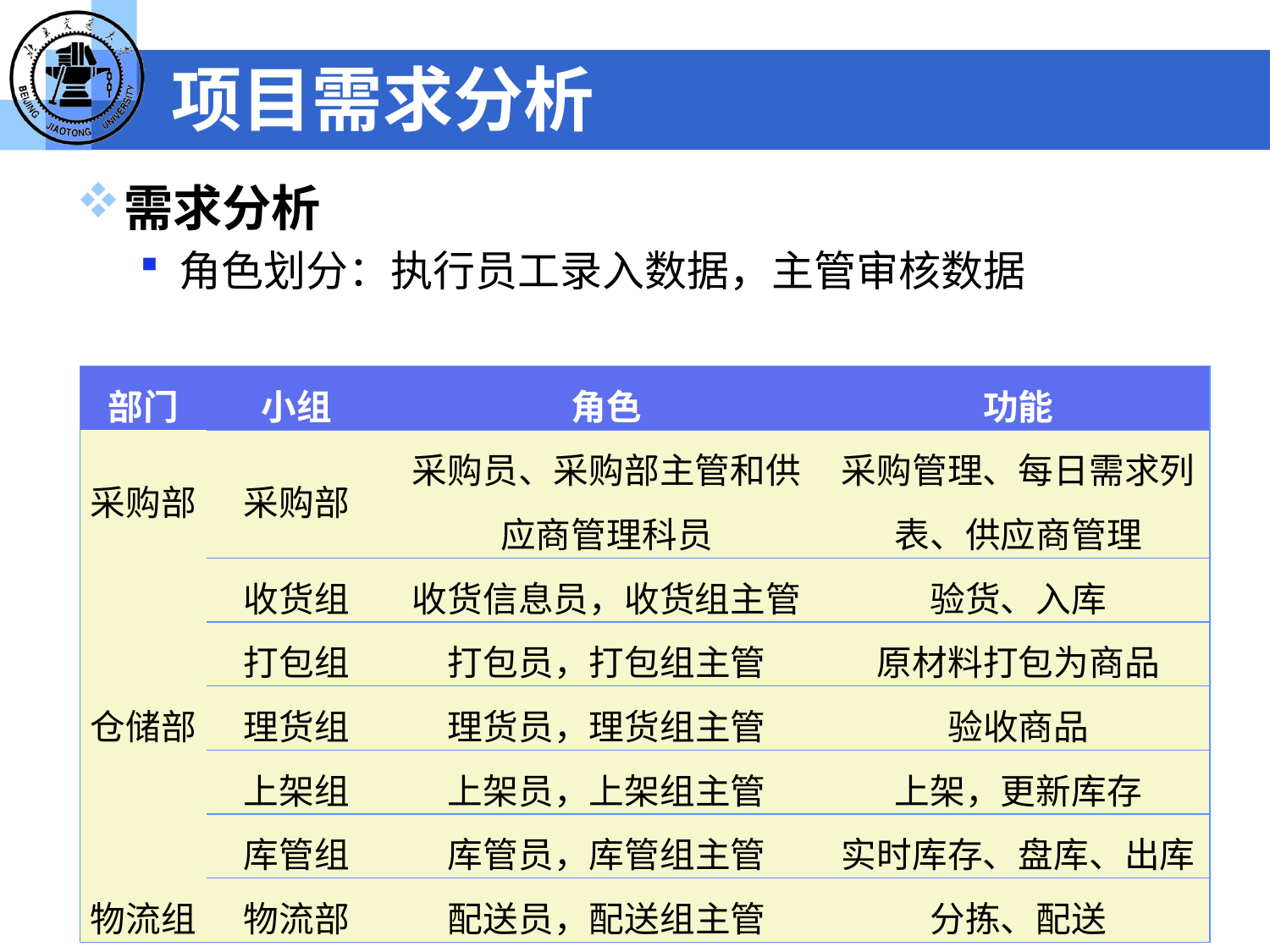

# 项目需求分析

需求分析
角色划分：执行员工录入数据，主管审核数据
| 部门 | 小组 | 角色 | 功能 |
| --- | --- | --- | --- |
| 采购部 | 采购部 | 采购员、采购部主管和供应商管理科员 | 采购管理、每日需求列表、供应商管理 |
| 仓储部 | 收货组 | 收货信息员，收货组主管 | 验货、入库 |
|  | 打包组 | 打包员，打包组主管 | 原材料打包为商品 |
|  | 理货组 | 理货员，理货组主管 | 验收商品 |
|  | 上架组 | 上架员，上架组主管 | 上架，更新库存 |
|  | 库管组 | 库管员，库管组主管 | 实时库存、盘库、出库 |
| 物流组 | 物流部 | 配送员，配送组主管 | 分拣、配送 |